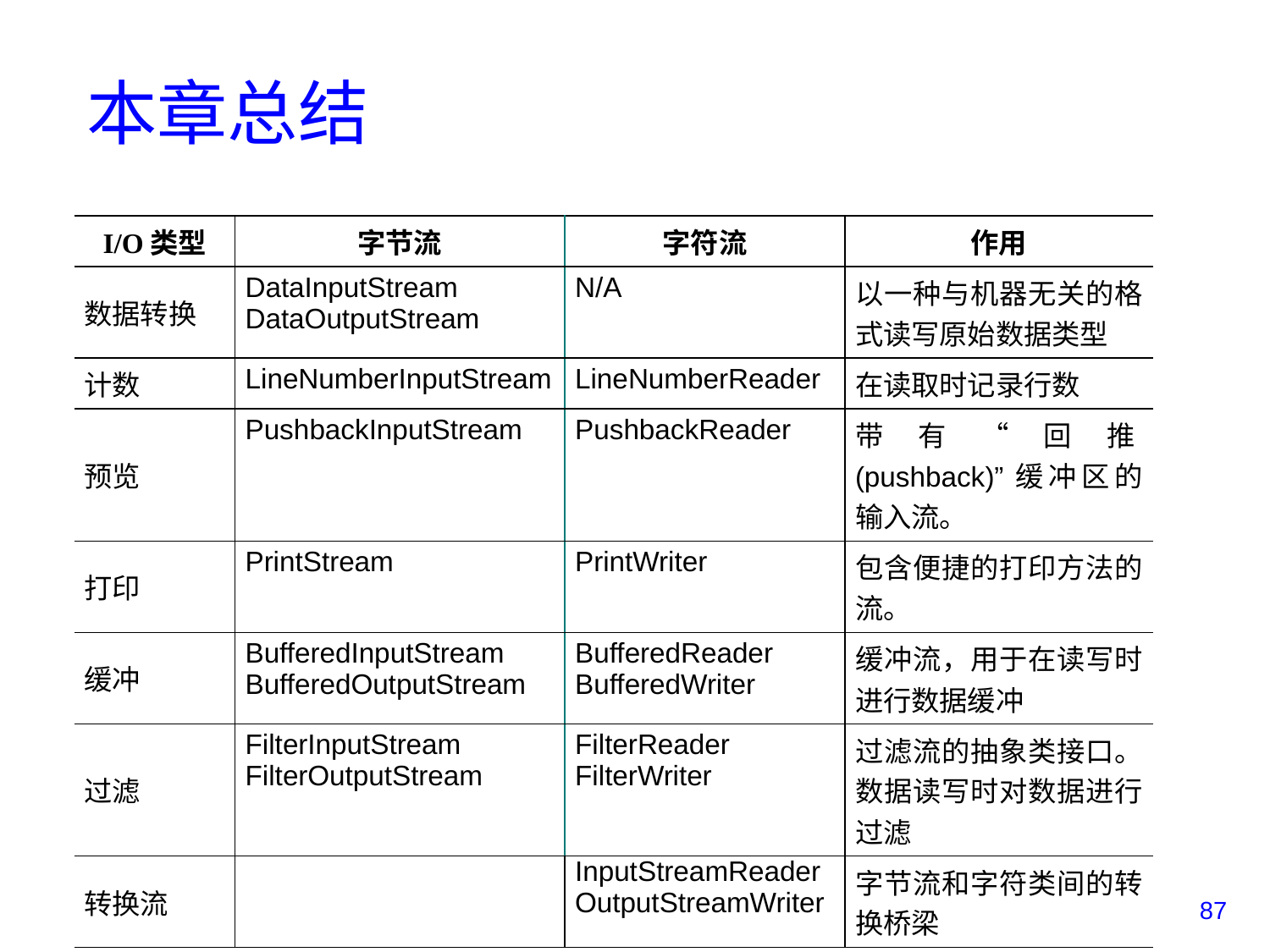

# 本章总结
| I/O类型 | 字节流 | 字符流 | 作用 |
| --- | --- | --- | --- |
| 数据转换 | DataInputStream DataOutputStream | N/A | 以一种与机器无关的格式读写原始数据类型 |
| 计数 | LineNumberInputStream | LineNumberReader | 在读取时记录行数 |
| 预览 | PushbackInputStream | PushbackReader | 带有“回推(pushback)”缓冲区的输入流。 |
| 打印 | PrintStream | PrintWriter | 包含便捷的打印方法的流。 |
| 缓冲 | BufferedInputStream BufferedOutputStream | BufferedReader BufferedWriter | 缓冲流，用于在读写时进行数据缓冲 |
| 过滤 | FilterInputStream FilterOutputStream | FilterReader FilterWriter | 过滤流的抽象类接口。数据读写时对数据进行过滤 |
| 转换流 |  | InputStreamReader OutputStreamWriter | 字节流和字符类间的转换桥梁 |
87